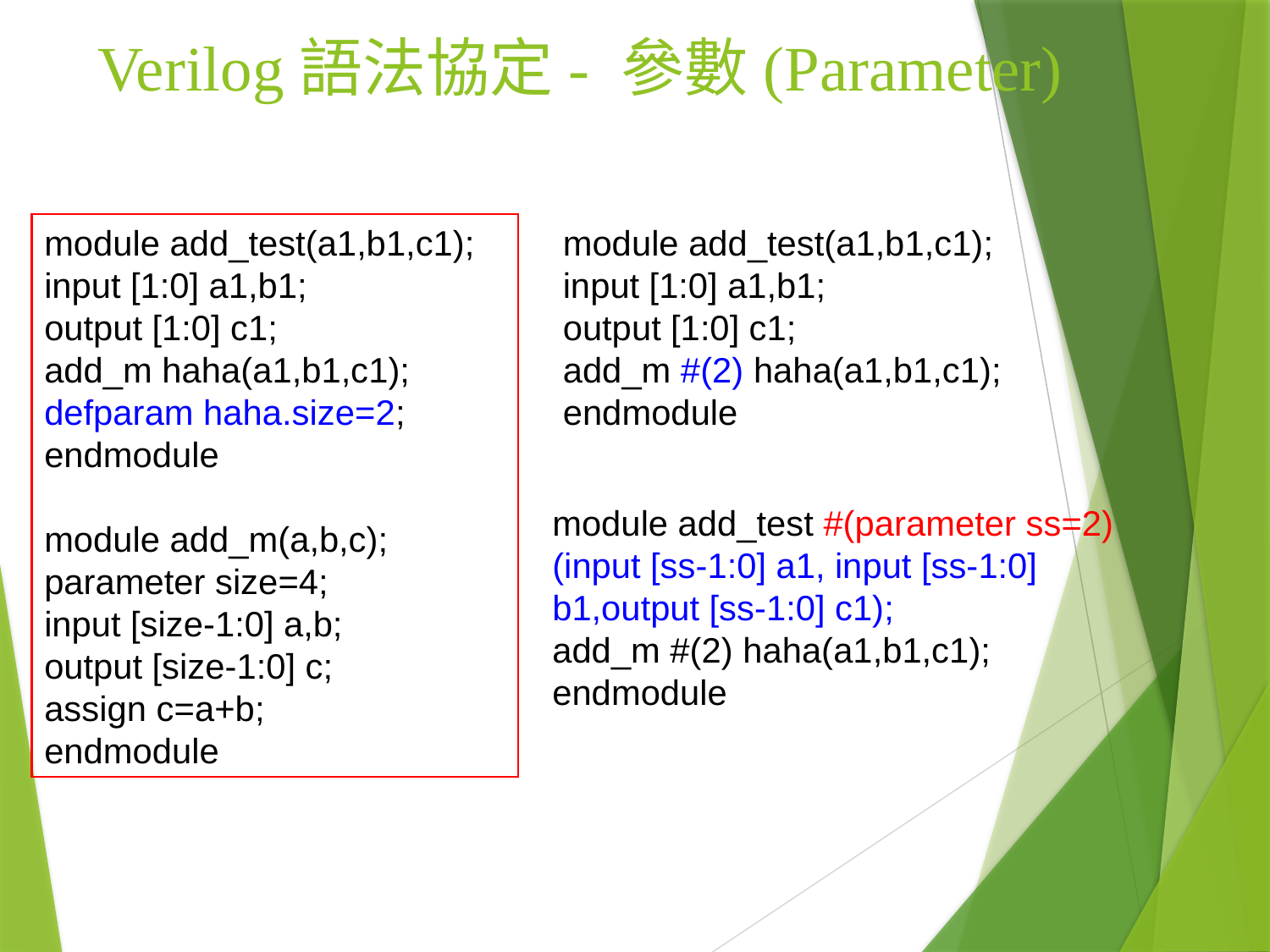

# Verilog語法協定- 參數(Parameter)
module add_test(a1,b1,c1);
input [1:0] a1,b1;
output [1:0] c1;
add_m haha(a1,b1,c1);
defparam haha.size=2;
endmodule

module add_m(a,b,c);
parameter size=4;
input [size-1:0] a,b;
output [size-1:0] c;
assign c=a+b;
endmodule
module add_test(a1,b1,c1);
input [1:0] a1,b1;
output [1:0] c1;
add_m #(2) haha(a1,b1,c1);
endmodule

module add_test #(parameter ss=2) (input [ss-1:0] a1, input [ss-1:0] b1,output [ss-1:0] c1);
add_m #(2) haha(a1,b1,c1);
endmodule